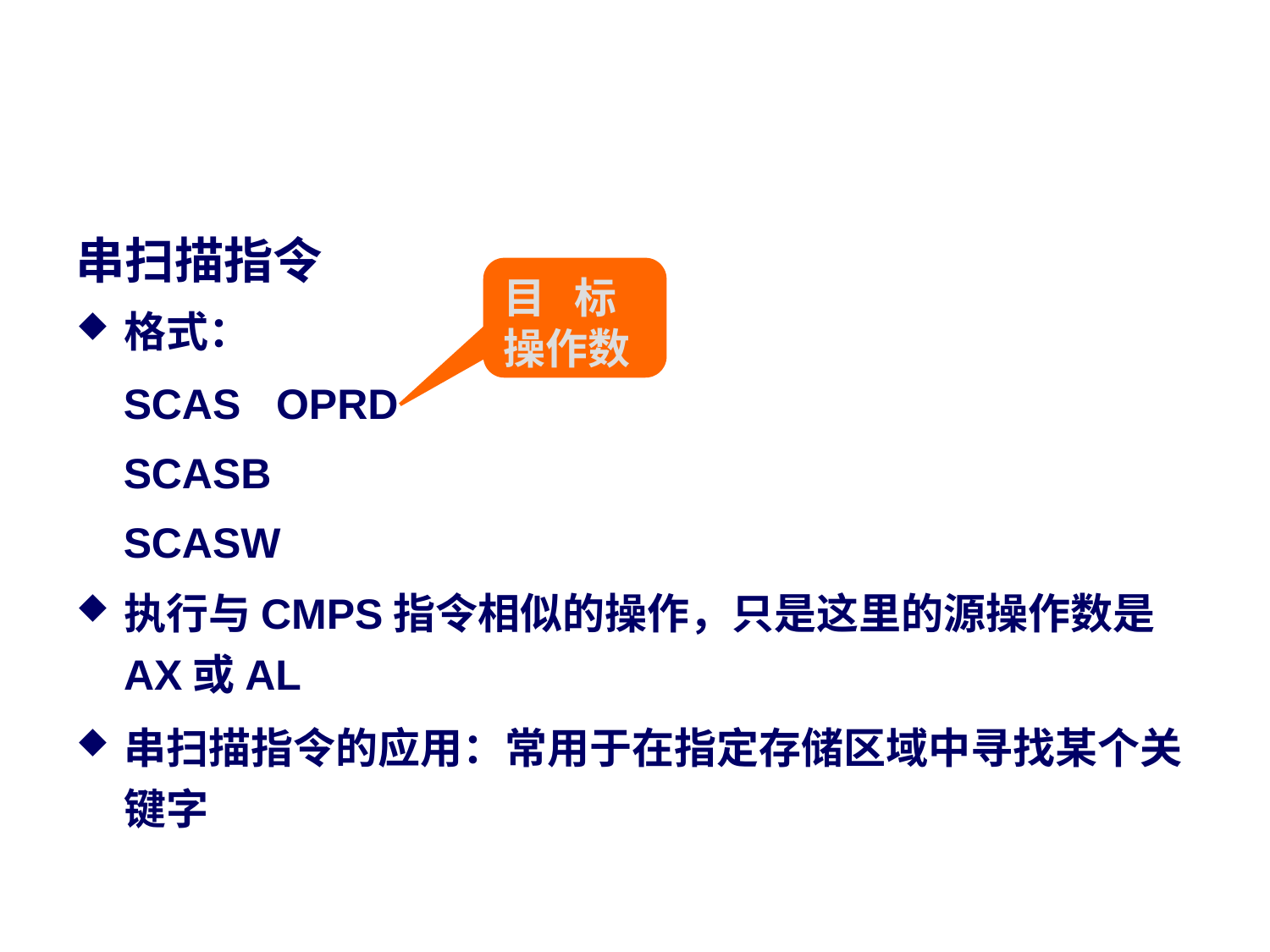

#
串扫描指令
格式：
    SCAS   OPRD
    SCASB
    SCASW
执行与CMPS指令相似的操作，只是这里的源操作数是AX或AL
串扫描指令的应用：常用于在指定存储区域中寻找某个关键字
目   标
操作数